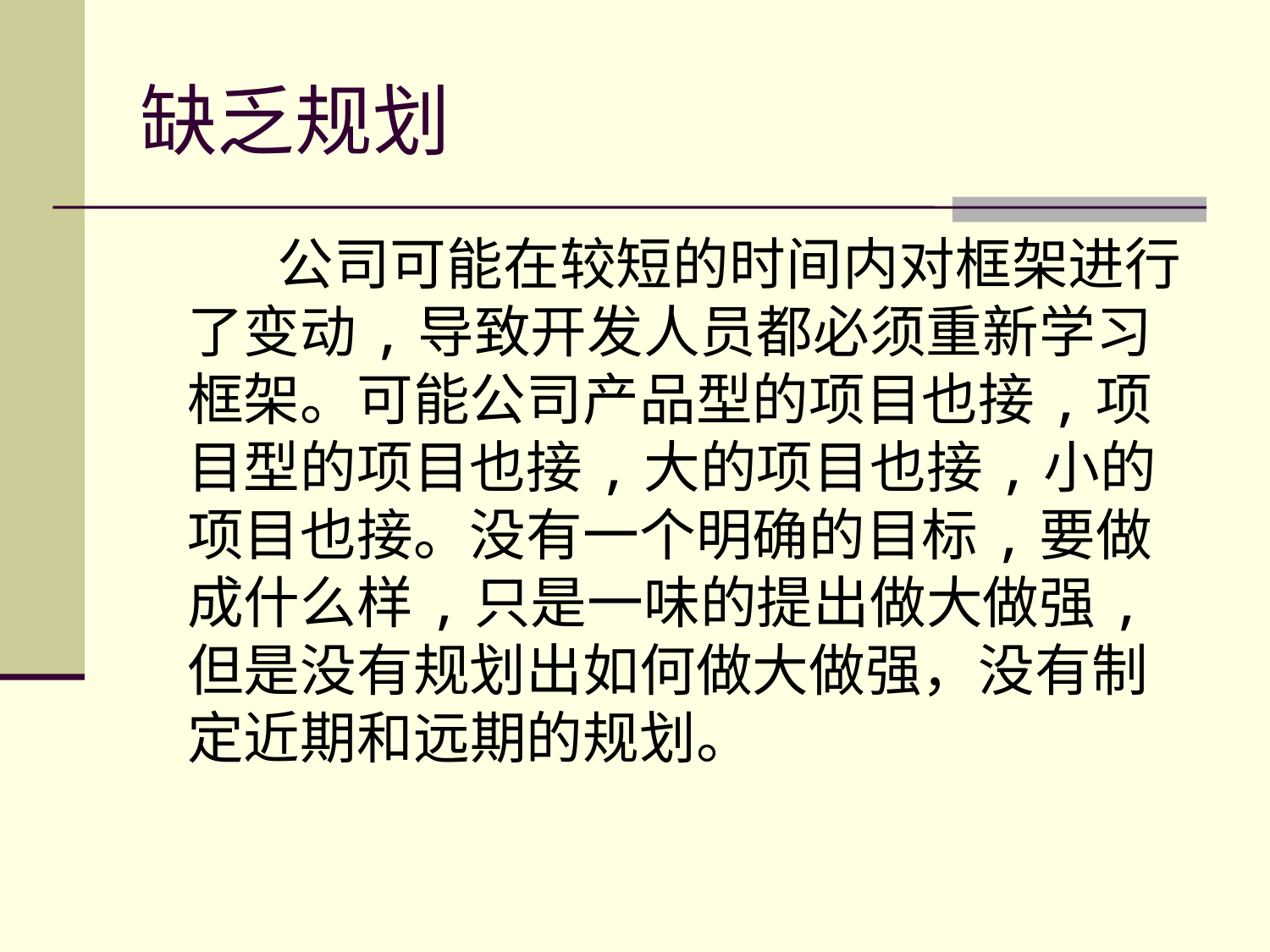

# 缺乏规划
          公司可能在较短的时间内对框架进行了变动,导致开发人员都必须重新学习框架。可能公司产品型的项目也接,项目型的项目也接,大的项目也接,小的项目也接。没有一个明确的目标,要做成什么样,只是一味的提出做大做强,但是没有规划出如何做大做强，没有制定近期和远期的规划。